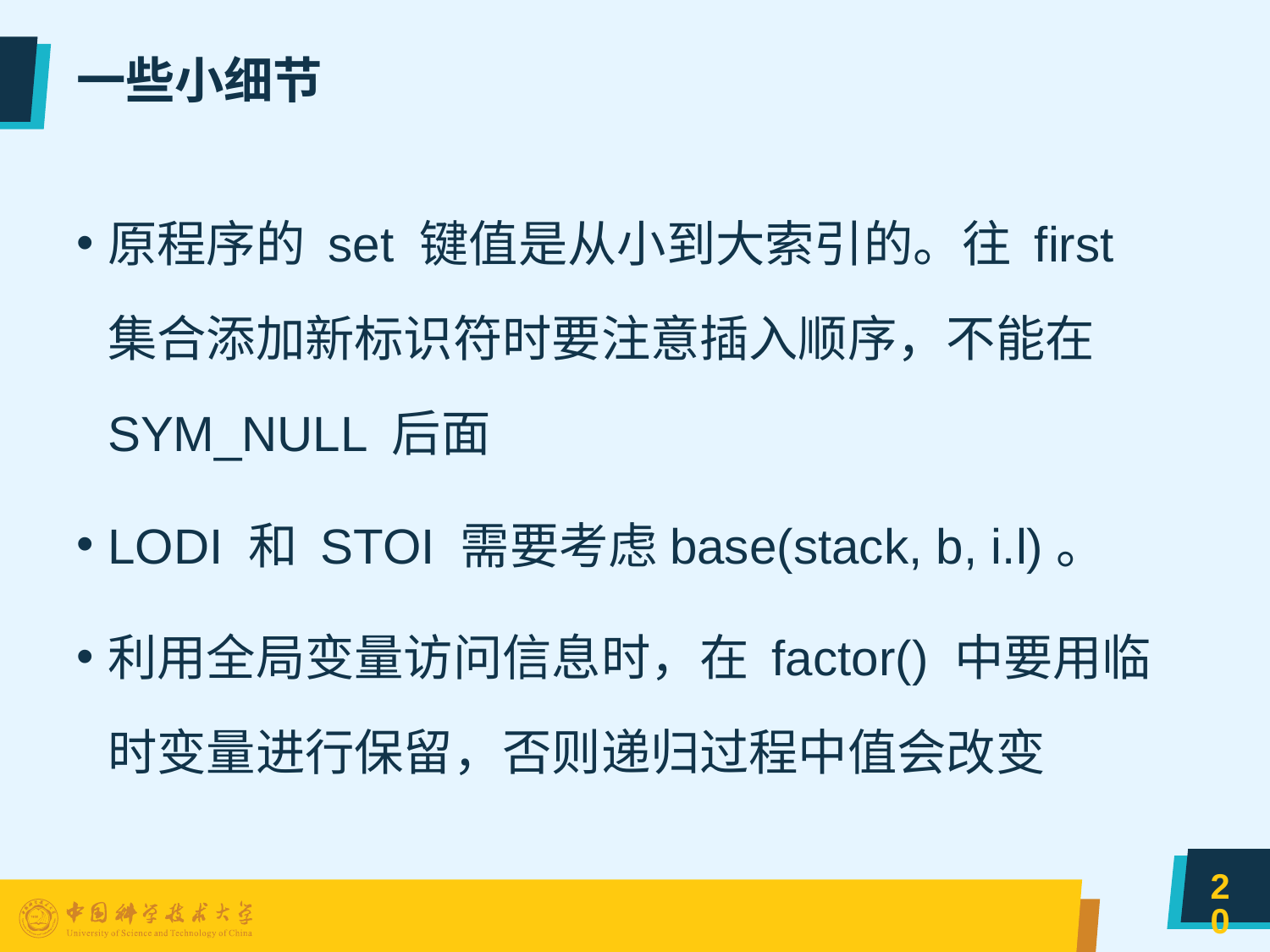

# 一些小细节
原程序的 set 键值是从小到大索引的。往 first 集合添加新标识符时要注意插入顺序，不能在 SYM_NULL 后面
LODI 和 STOI 需要考虑base(stack, b, i.l)。
利用全局变量访问信息时，在 factor() 中要用临时变量进行保留，否则递归过程中值会改变

20